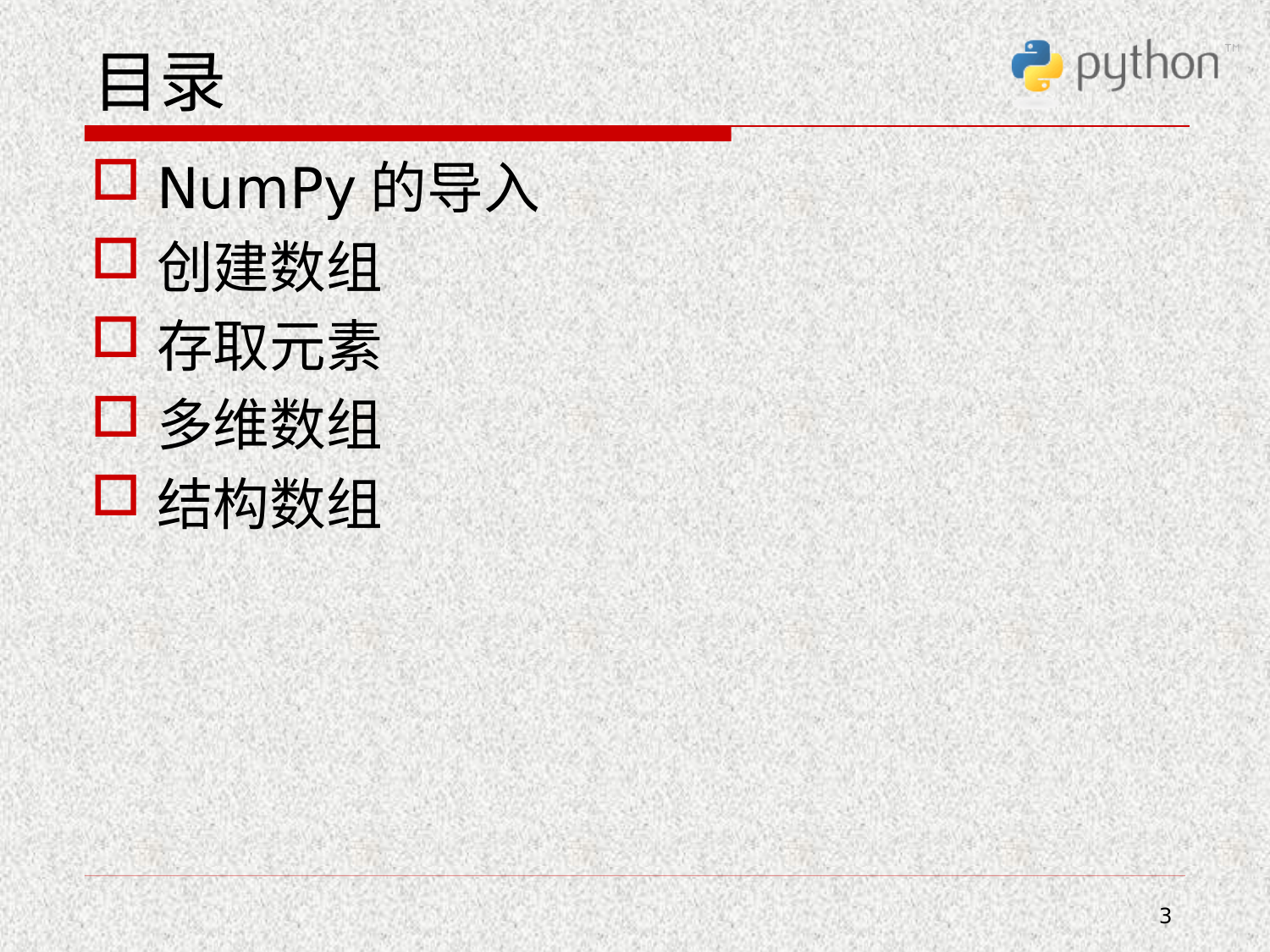

# 目录
NumPy的导入
创建数组
存取元素
多维数组
结构数组
3